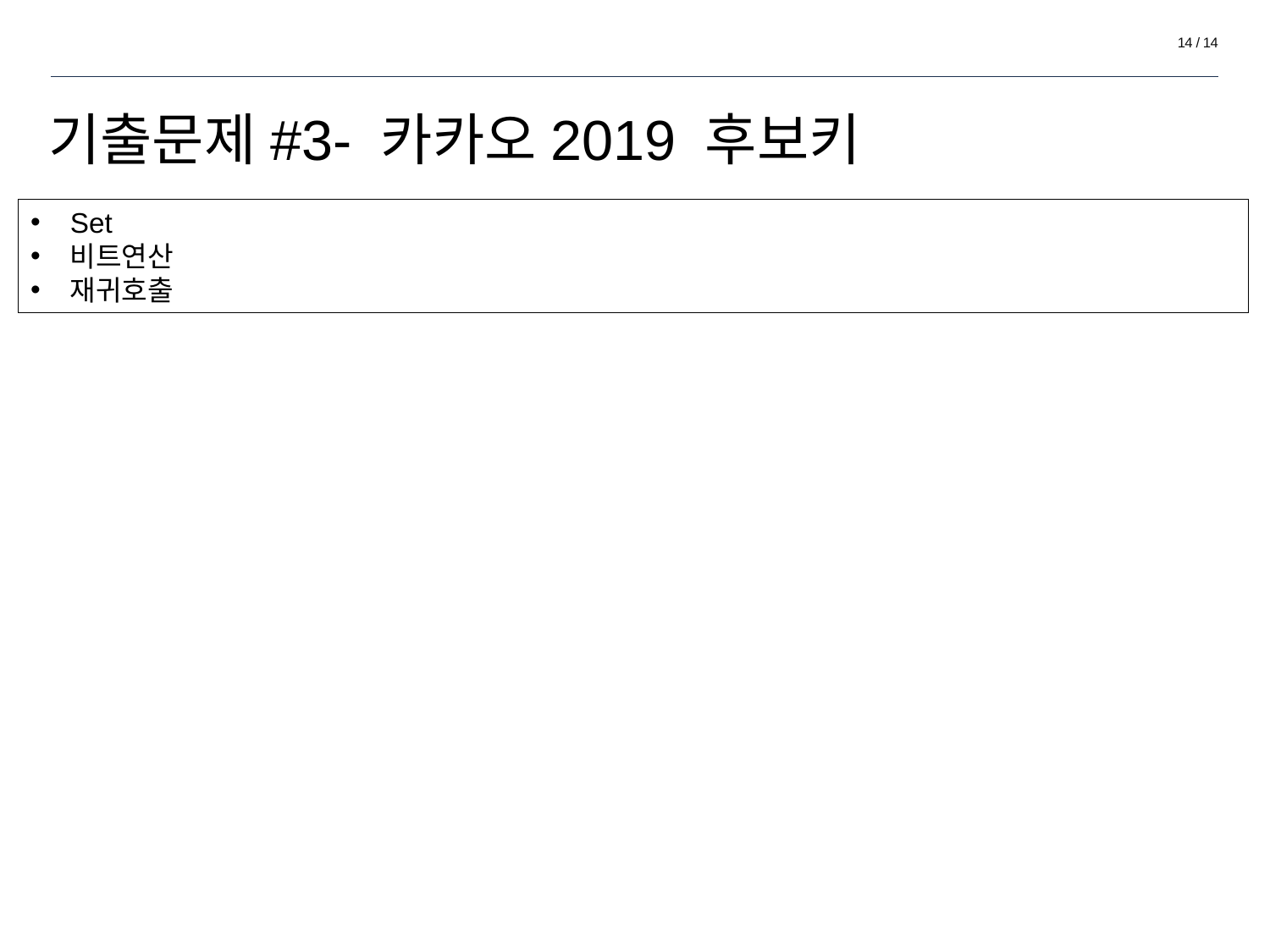

14 / 14
# 기출문제#3- 카카오2019 후보키
Set
비트연산
재귀호출